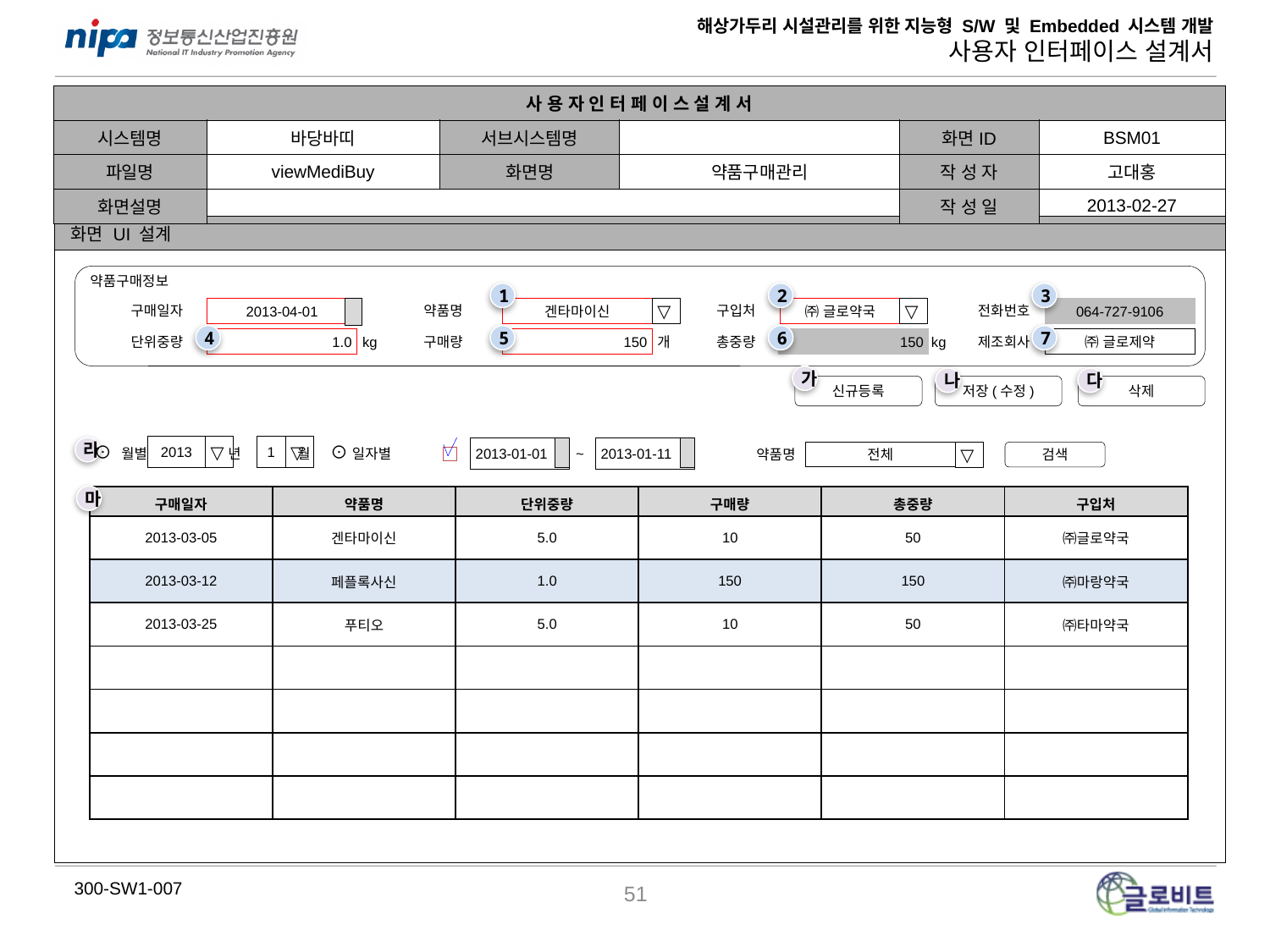

| 사 용 자 인 터 페 이 스 설 계 서 |  |  |  |  |  |
| --- | --- | --- | --- | --- | --- |
| 시스템명 | 바당바띠 | 서브시스템명 |  | 화면ID | BSM01 |
| 파일명 | viewMediBuy | 화면명 | 약품구매관리 | 작 성 자 | 고대홍 |
| 화면설명 |  |  |  | 작 성 일 | 2013-02-27 |
| 화면 UI 설계 |
| --- |
|  |
약품구매정보

1
2
3
구매일자
약품명
구입처
전화번호
2013-04-01

겐타마이신
▽
㈜ 글로약국
▽
064-727-9106
4
5
6
7
단위중량
kg
구매량
개
총중량
kg
제조회사
1.0
150
150
㈜ 글로제약
가
나
다
신규등록
저장(수정)
삭제
▽
▽
⊙ 월별                    년              월     ⊙ 일자별
2013
1
라
~

2013-01-01

2013-01-11

약품명
전체
▽
검색
마
| 구매일자 | 약품명 | 단위중량 | 구매량 | 총중량 | 구입처 |
| --- | --- | --- | --- | --- | --- |
| 2013-03-05 | 겐타마이신 | 5.0 | 10 | 50 | ㈜글로약국 |
| 2013-03-12 | 페플록사신 | 1.0 | 150 | 150 | ㈜마랑약국 |
| 2013-03-25 | 푸티오 | 5.0 | 10 | 50 | ㈜타마약국 |
|  |  |  |  |  |  |
|  |  |  |  |  |  |
|  |  |  |  |  |  |
|  |  |  |  |  |  |